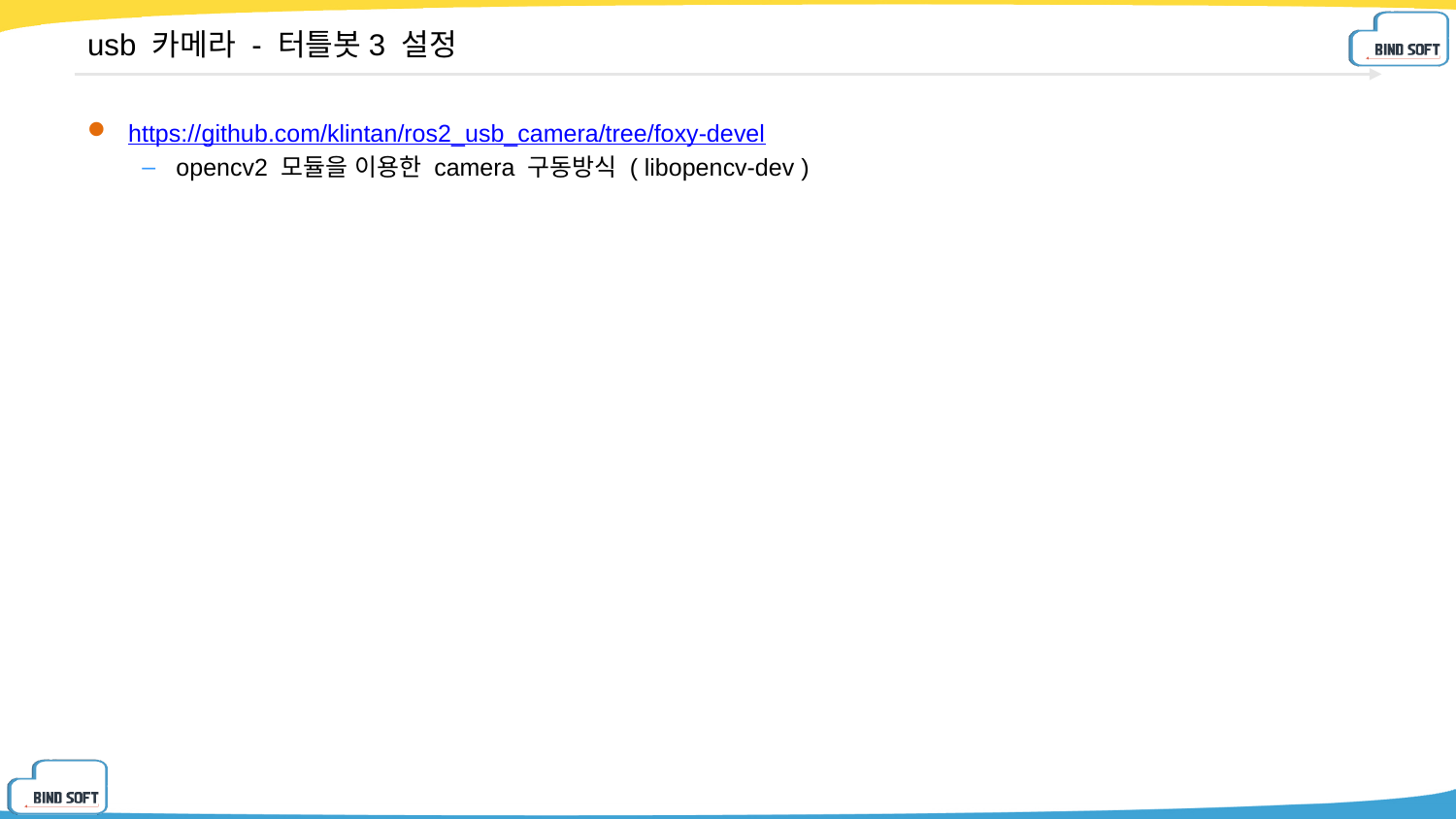

# usb 카메라 - 터틀봇3 설정
https://github.com/klintan/ros2_usb_camera/tree/foxy-devel
opencv2 모듈을 이용한 camera 구동방식 ( libopencv-dev )